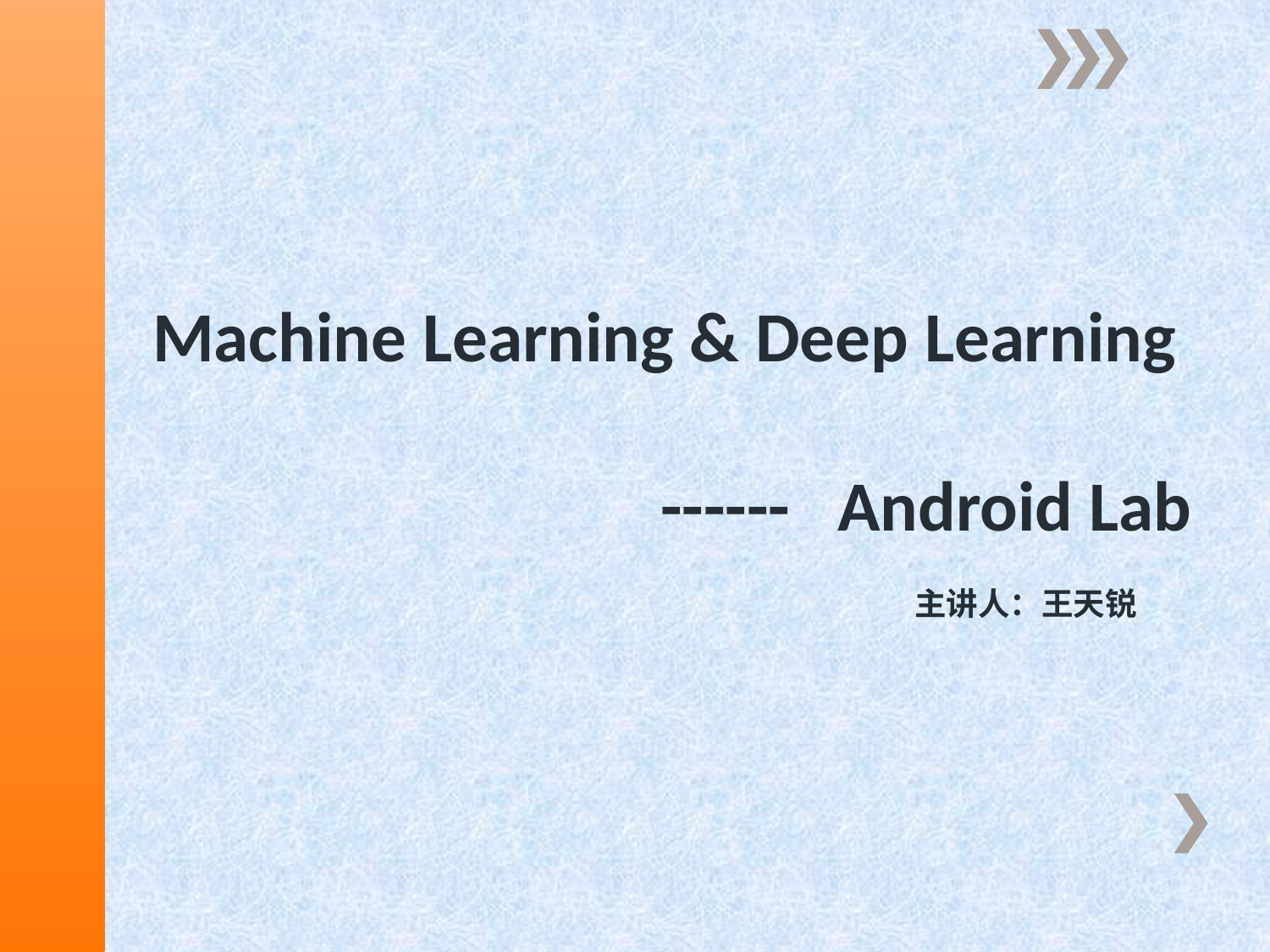

# Machine Learning & Deep Learning ------   Android Lab 主讲人：王天锐